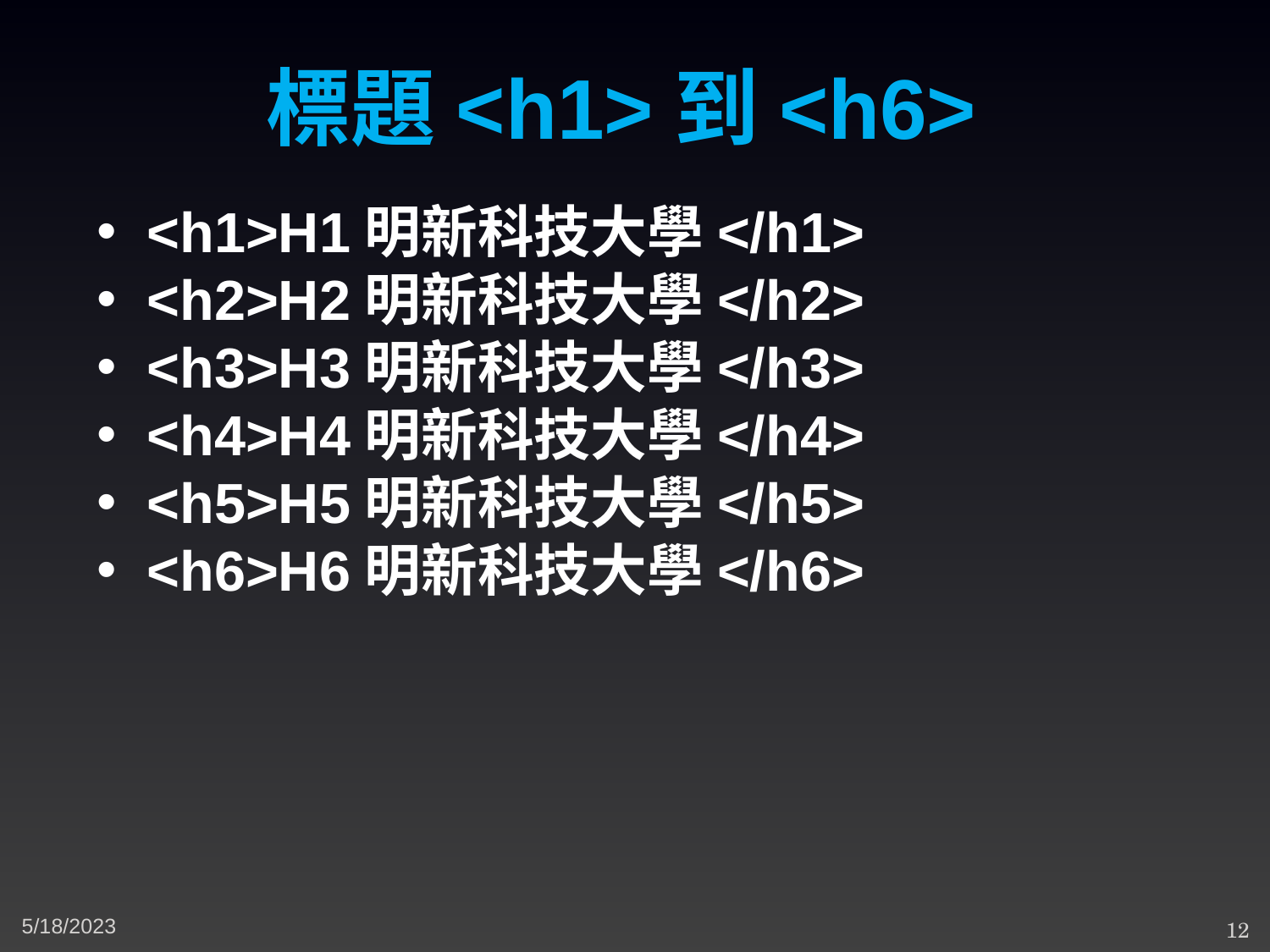

標題<h1>到<h6>
<h1>H1明新科技大學</h1>
<h2>H2明新科技大學</h2>
<h3>H3明新科技大學</h3>
<h4>H4明新科技大學</h4>
<h5>H5明新科技大學</h5>
<h6>H6明新科技大學</h6>

5/18/2023
12